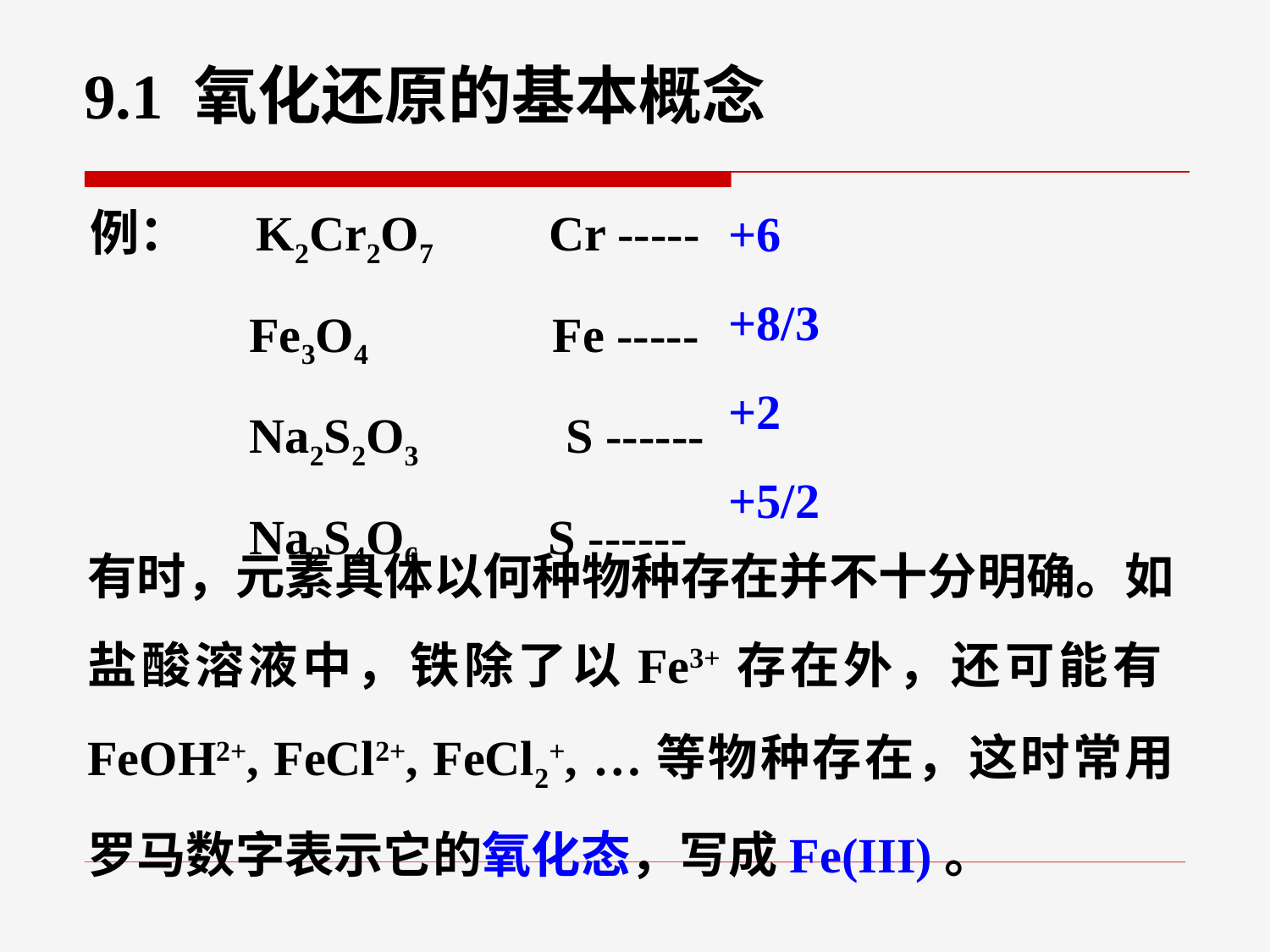

9.1 氧化还原的基本概念
例：     K2Cr2O7                Cr -----
             Fe3O4               Fe -----
             Na2S2O3            S ------
             Na2S4O6                  S ------
+6
+8/3
+2
+5/2
有时，元素具体以何种物种存在并不十分明确。如盐酸溶液中，铁除了以Fe3+存在外，还可能有FeOH2+, FeCl2+, FeCl2+, …等物种存在，这时常用罗马数字表示它的氧化态，写成Fe(III)。